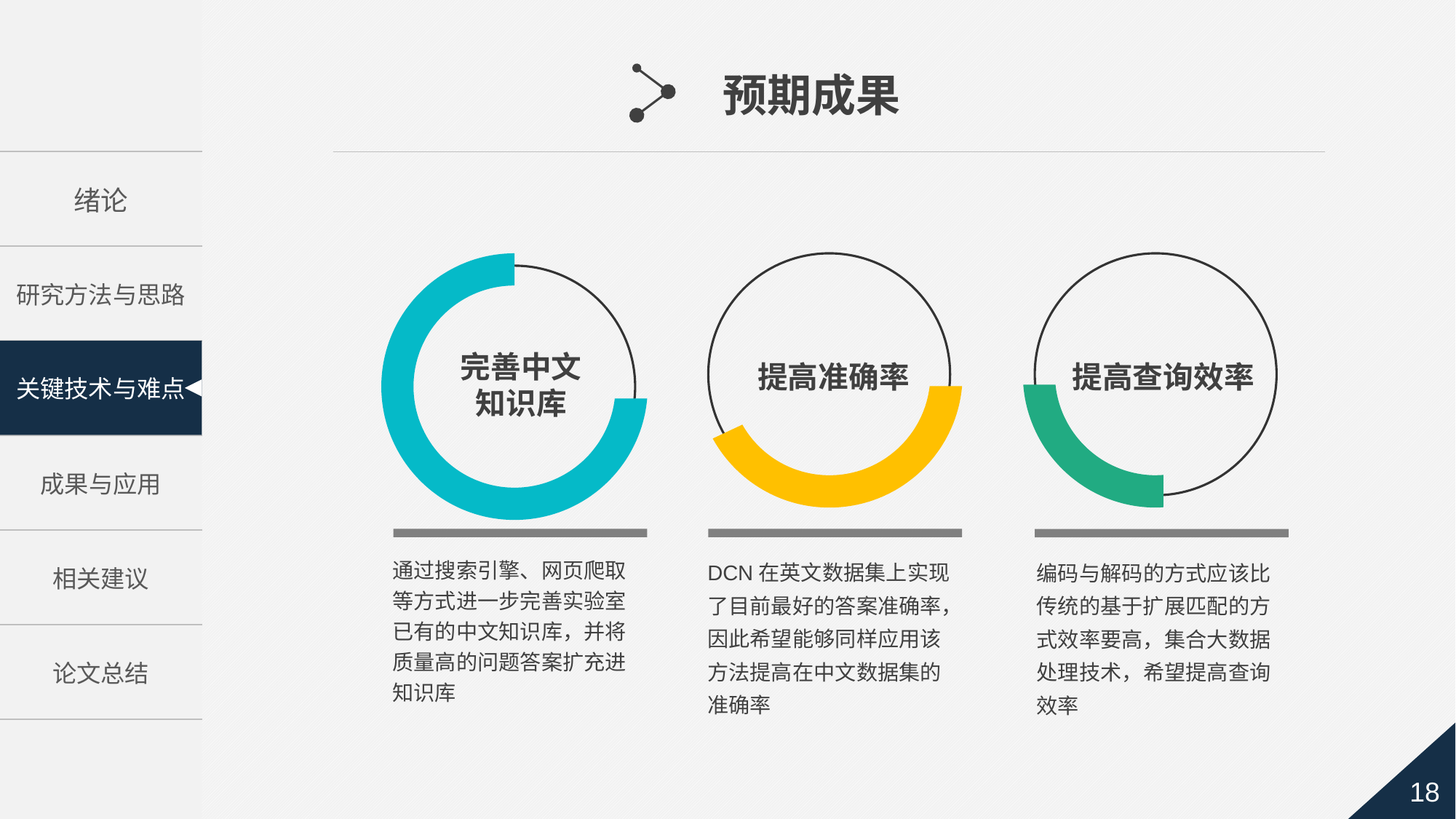

预期成果

完善中文
知识库

提高准确率

提高查询效率

DCN在英文数据集上实现了目前最好的答案准确率，因此希望能够同样应用该方法提高在中文数据集的准确率

通过搜索引擎、网页爬取等方式进一步完善实验室已有的中文知识库，并将质量高的问题答案扩充进知识库

编码与解码的方式应该比传统的基于扩展匹配的方式效率要高，集合大数据处理技术，希望提高查询效率